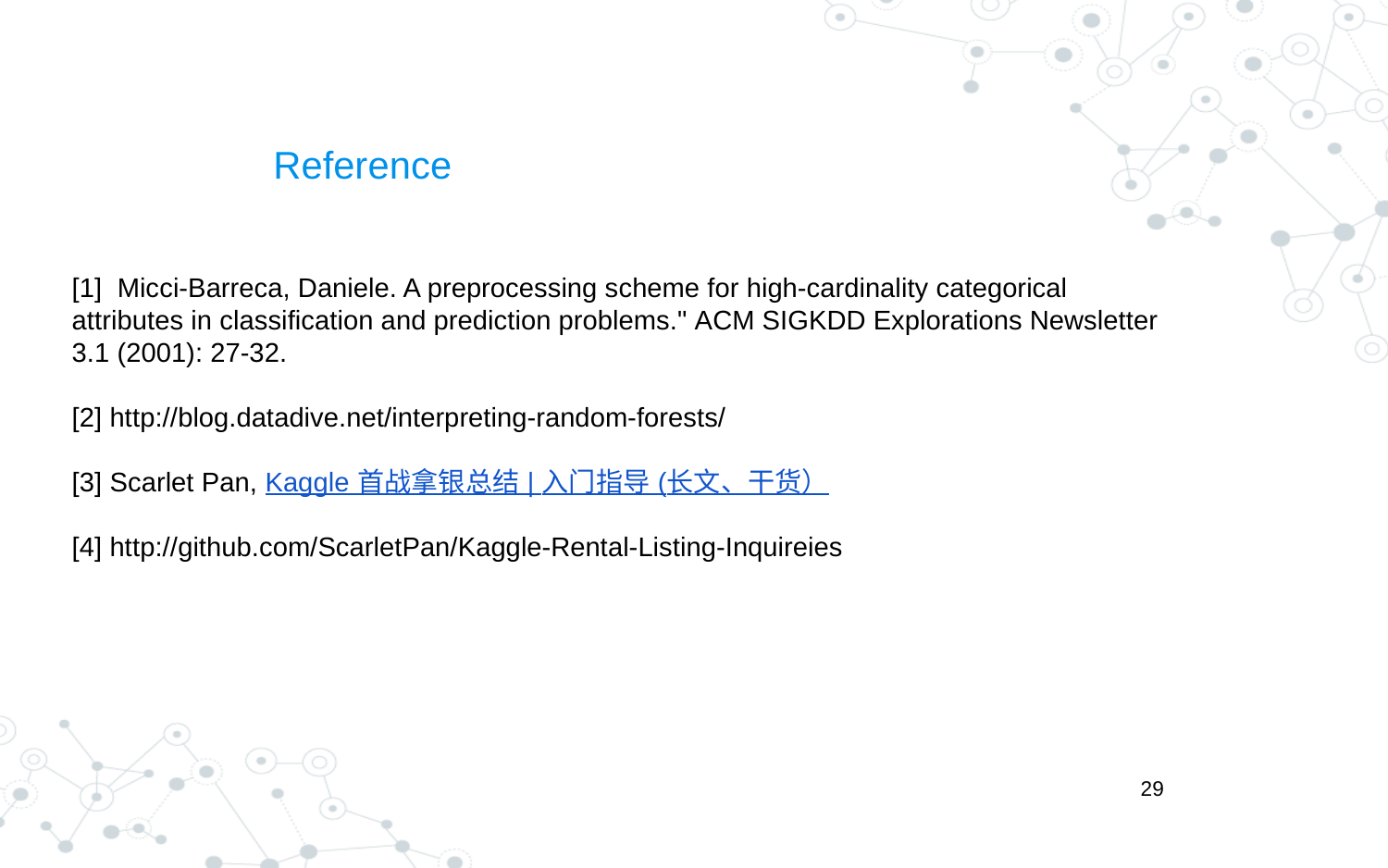

# Reference

[1]  Micci-Barreca, Daniele. A preprocessing scheme for high-cardinality categorical
attributes in classification and prediction problems." ACM SIGKDD Explorations Newsletter
3.1 (2001): 27-32.

[2] http://blog.datadive.net/interpreting-random-forests/

[3] Scarlet Pan, Kaggle 首战拿银总结 | 入门指导 (长文、干货）

[4] http://github.com/ScarletPan/Kaggle-Rental-Listing-Inquireies
29